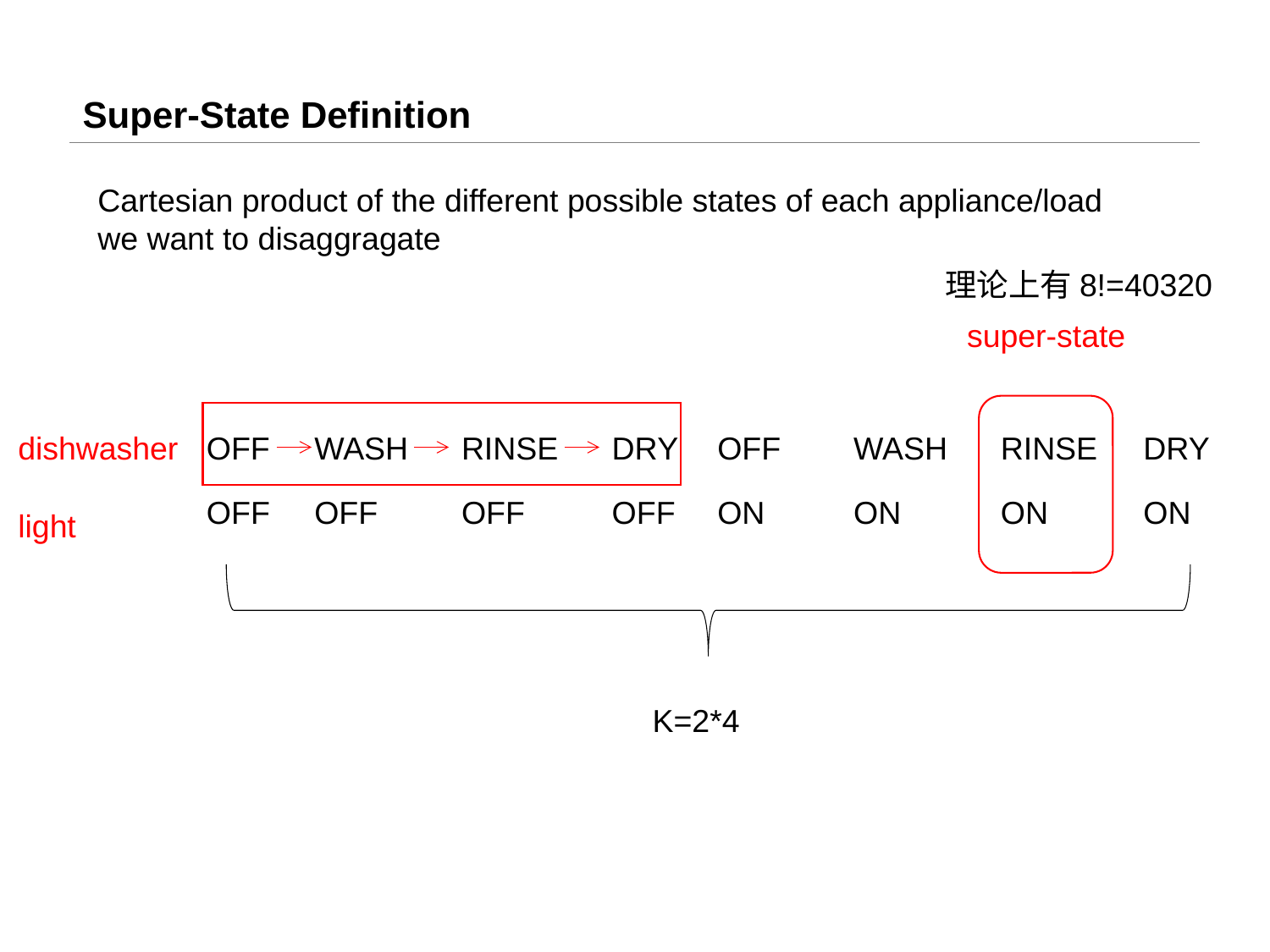

# Super-State Definition

Cartesian product of the different possible states of each appliance/load we want to disaggragate
理论上有8!=40320
super-state

dishwasher
OFF
WASH
RINSE
DRY
OFF
WASH
RINSE
DRY
OFF
OFF
OFF
OFF
ON
ON
ON
ON
light
K=2*4
18